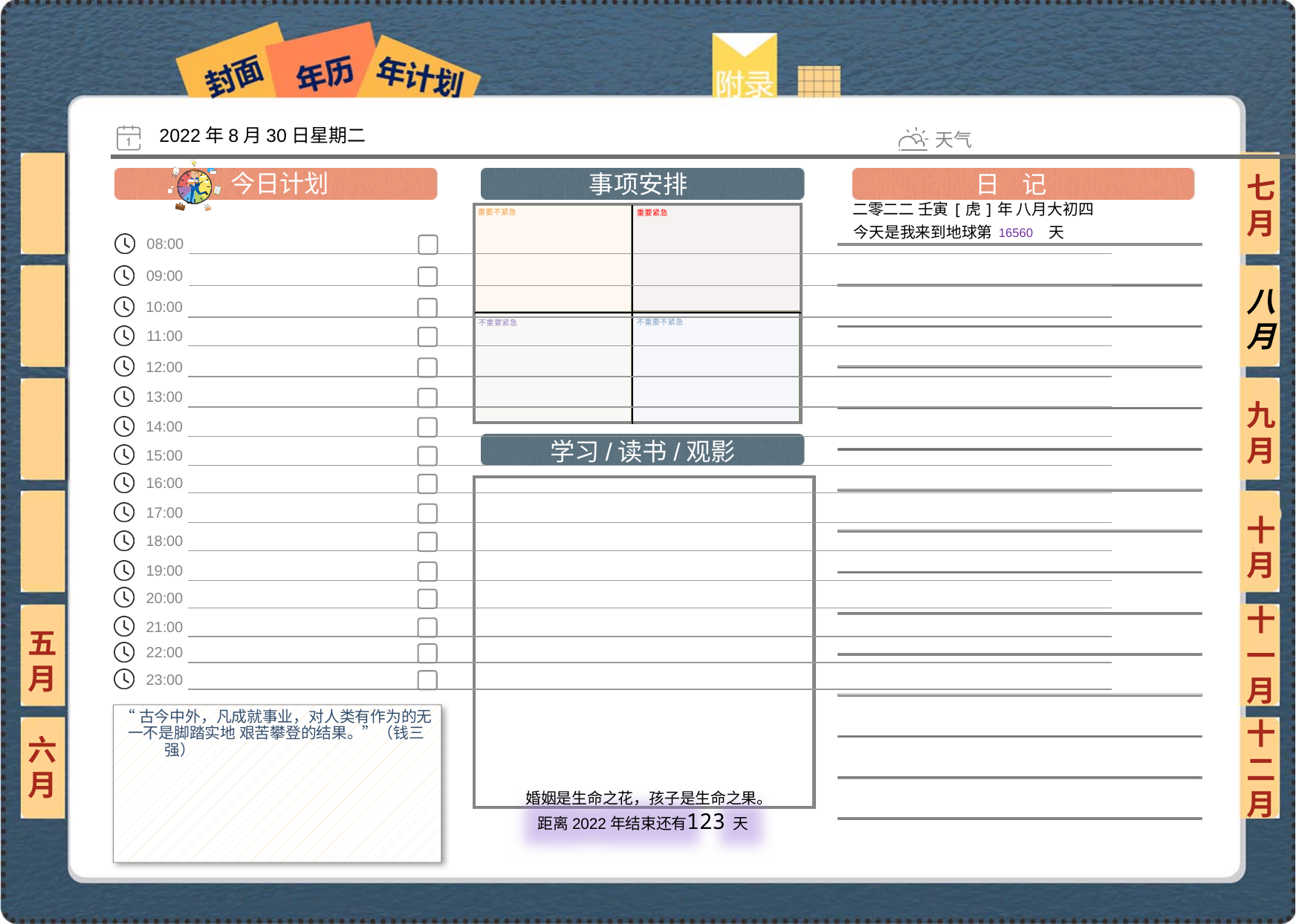

2022年8月30日星期二
七月
二零二二 壬寅[虎]年 八月大初四
16560
八月
九月
十月
十一月
五月
“古今中外，凡成就事业，对人类有作为的无一不是脚踏实地	艰苦攀登的结果。”（钱三强）

六月
十二月
123
 婚姻是生命之花，孩子是生命之果。